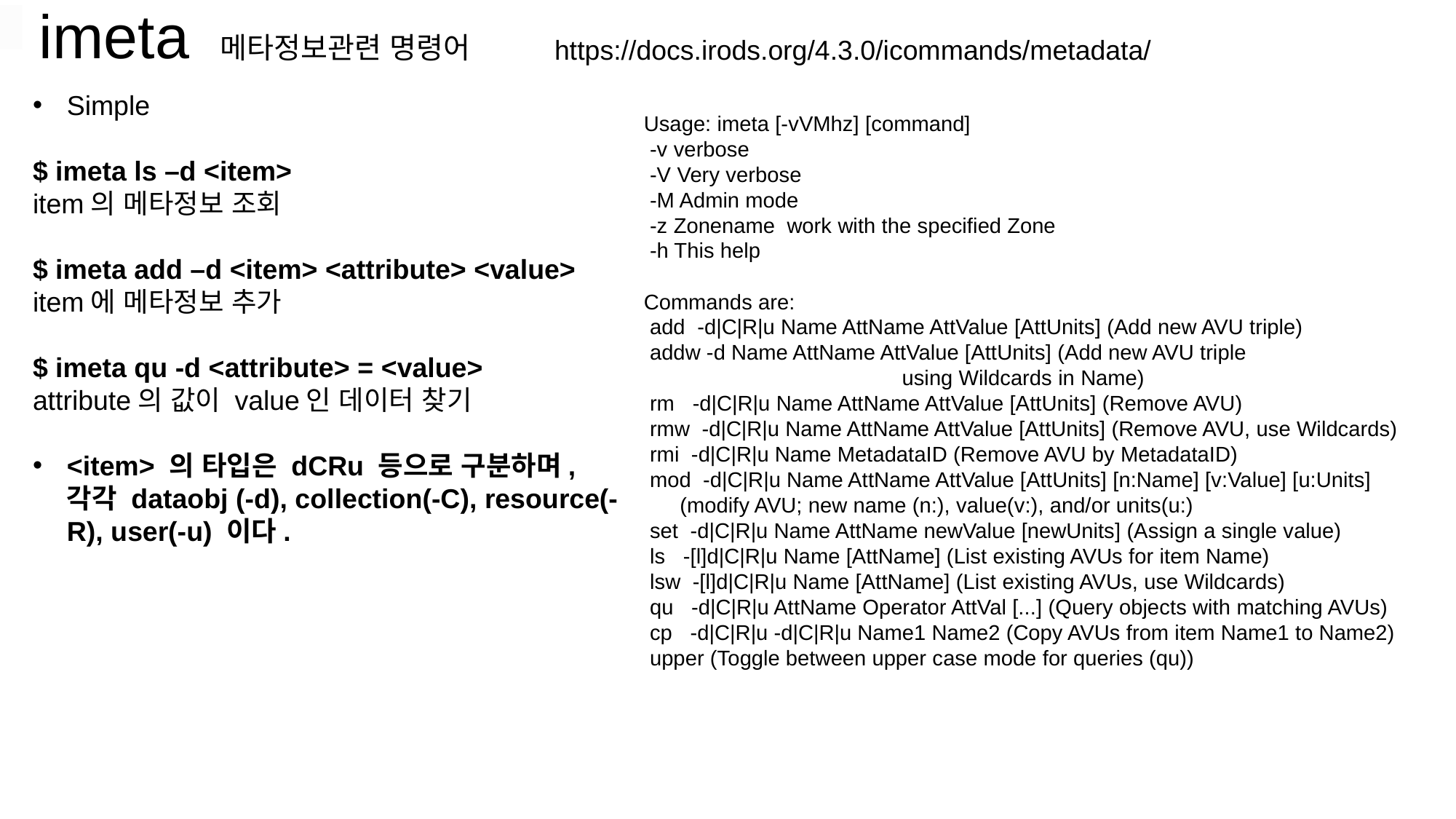

imeta 메타정보관련 명령어

https://docs.irods.org/4.3.0/icommands/metadata/
Simple

$ imeta ls –d <item>
item의 메타정보 조회

$ imeta add –d <item> <attribute> <value>
item에 메타정보 추가

$ imeta qu -d <attribute> = <value>
attribute의 값이 value인 데이터 찾기

<item> 의 타입은 dCRu 등으로 구분하며, 각각 dataobj (-d), collection(-C), resource(-R), user(-u) 이다.

Usage: imeta [-vVMhz] [command]
 -v verbose
 -V Very verbose
 -M Admin mode
 -z Zonename  work with the specified Zone
 -h This help

Commands are:
 add  -d|C|R|u Name AttName AttValue [AttUnits] (Add new AVU triple)
 addw -d Name AttName AttValue [AttUnits] (Add new AVU triple
                                           using Wildcards in Name)
 rm   -d|C|R|u Name AttName AttValue [AttUnits] (Remove AVU)
 rmw  -d|C|R|u Name AttName AttValue [AttUnits] (Remove AVU, use Wildcards)
 rmi  -d|C|R|u Name MetadataID (Remove AVU by MetadataID)
 mod  -d|C|R|u Name AttName AttValue [AttUnits] [n:Name] [v:Value] [u:Units]
      (modify AVU; new name (n:), value(v:), and/or units(u:)
 set  -d|C|R|u Name AttName newValue [newUnits] (Assign a single value)
 ls   -[l]d|C|R|u Name [AttName] (List existing AVUs for item Name)
 lsw  -[l]d|C|R|u Name [AttName] (List existing AVUs, use Wildcards)
 qu   -d|C|R|u AttName Operator AttVal [...] (Query objects with matching AVUs)
 cp   -d|C|R|u -d|C|R|u Name1 Name2 (Copy AVUs from item Name1 to Name2)
 upper (Toggle between upper case mode for queries (qu))